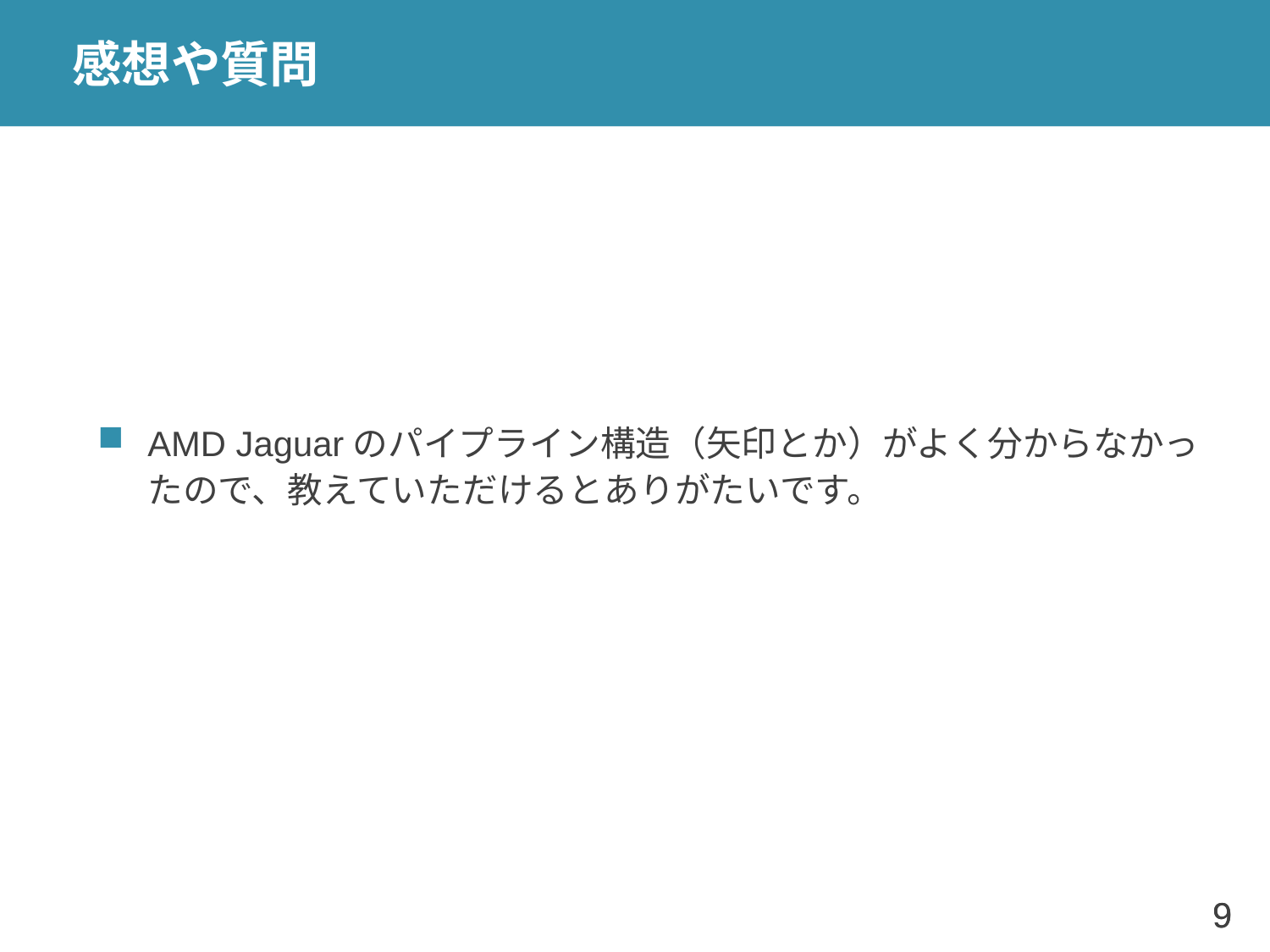

# 感想や質問
AMD Jaguarのパイプライン構造（矢印とか）がよく分からなかったので、教えていただけるとありがたいです。